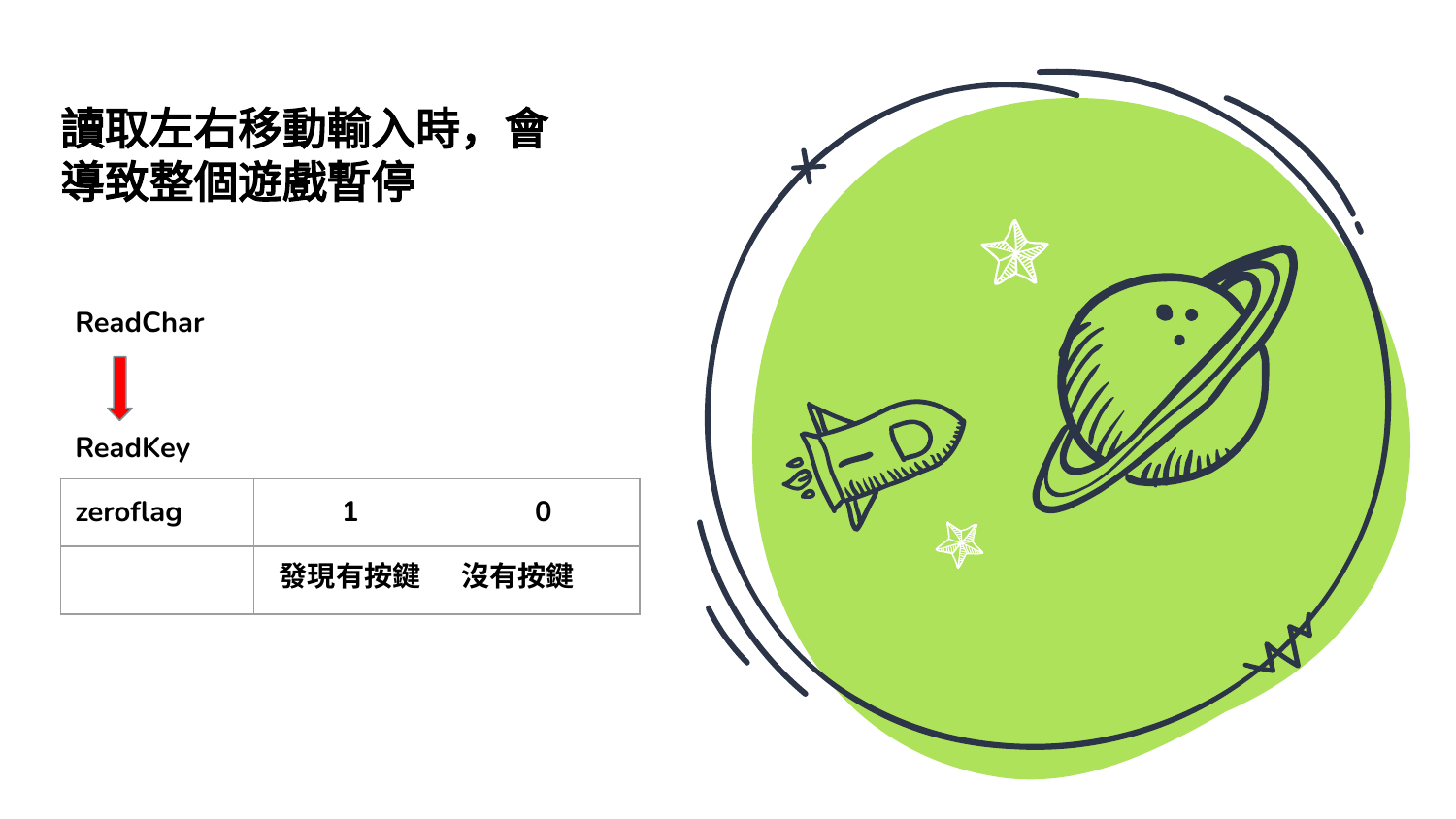

讀取左右移動輸入時，會導致整個遊戲暫停

ReadChar

ReadKey
| zeroflag | 1 | 0 |
| --- | --- | --- |
|  | 發現有按鍵 | 沒有按鍵 |